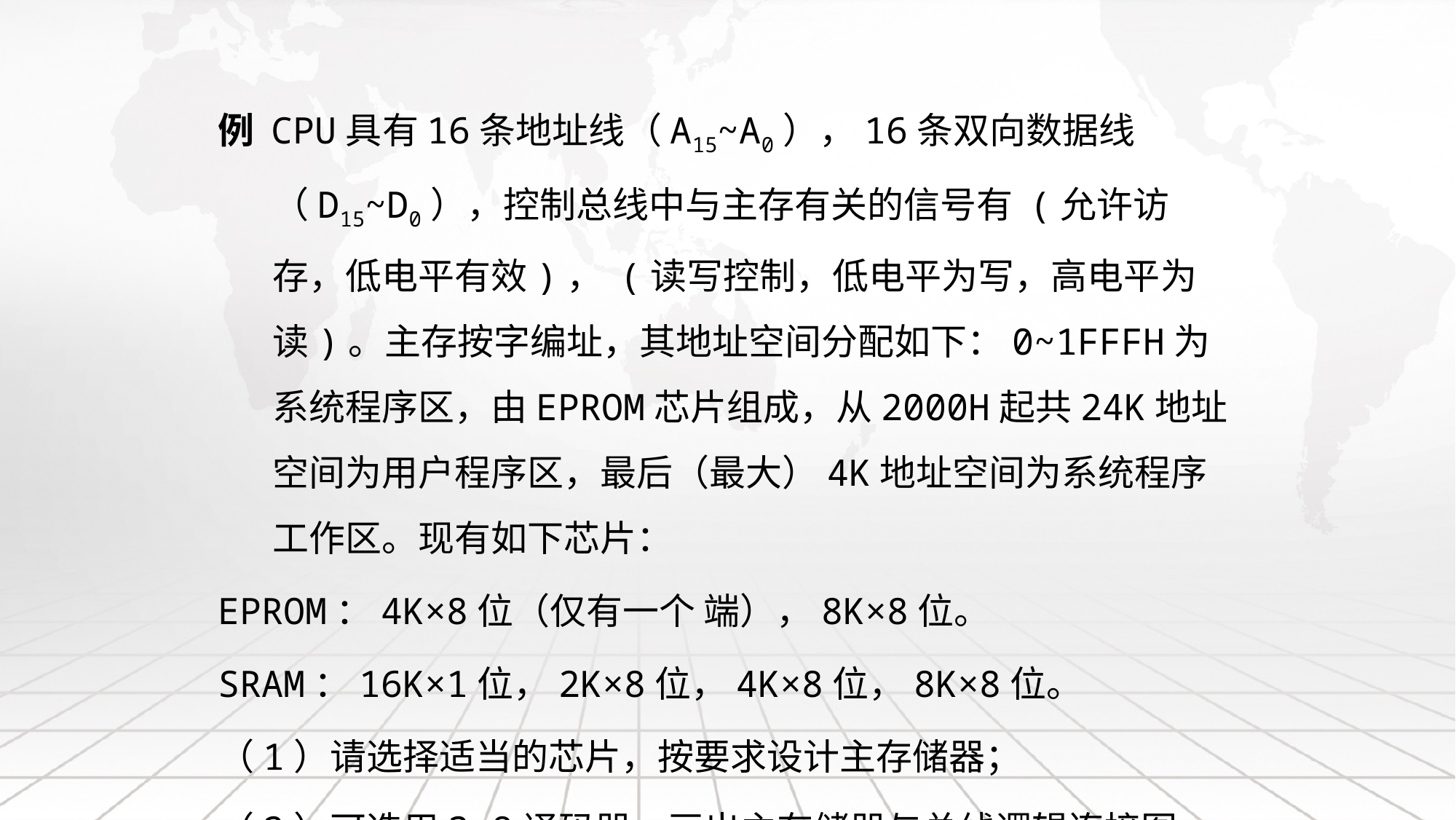

例 CPU具有16条地址线（A15~A0），16条双向数据线（D15~D0），控制总线中与主存有关的信号有 (允许访存，低电平有效)， (读写控制，低电平为写，高电平为读)。主存按字编址，其地址空间分配如下：0~1FFFH为系统程序区，由EPROM芯片组成，从2000H起共24K地址空间为用户程序区，最后（最大）4K地址空间为系统程序工作区。现有如下芯片：
EPROM：4K×8位（仅有一个 端），8K×8位。
SRAM：16K×1位，2K×8位，4K×8位，8K×8位。
（1）请选择适当的芯片，按要求设计主存储器；
（2）可选用3:8译码器，画出主存储器与总线逻辑连接图。